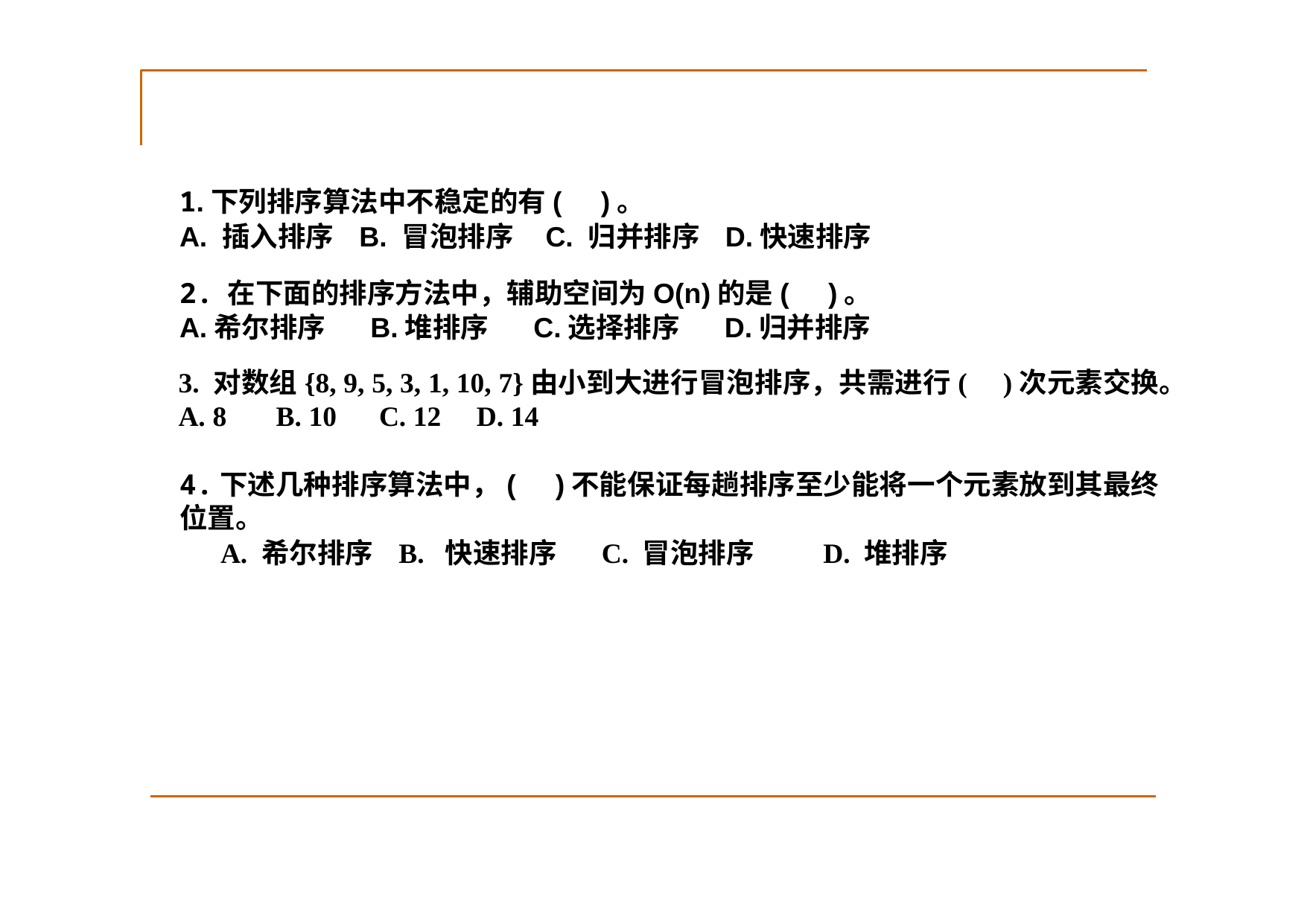

1.下列排序算法中不稳定的有(     )。
A. 插入排序   B. 冒泡排序    C. 归并排序   D.快速排序

2. 在下面的排序方法中，辅助空间为O(n)的是(     )。
A.希尔排序      B.堆排序      C.选择排序      D.归并排序

3. 对数组{8, 9, 5, 3, 1, 10, 7}由小到大进行冒泡排序，共需进行(     )次元素交换。
A. 8       B. 10      C. 12     D. 14

4.下述几种排序算法中，(     )不能保证每趟排序至少能将一个元素放到其最终位置。
　 A. 希尔排序   B.  快速排序      C. 冒泡排序 　　D. 堆排序